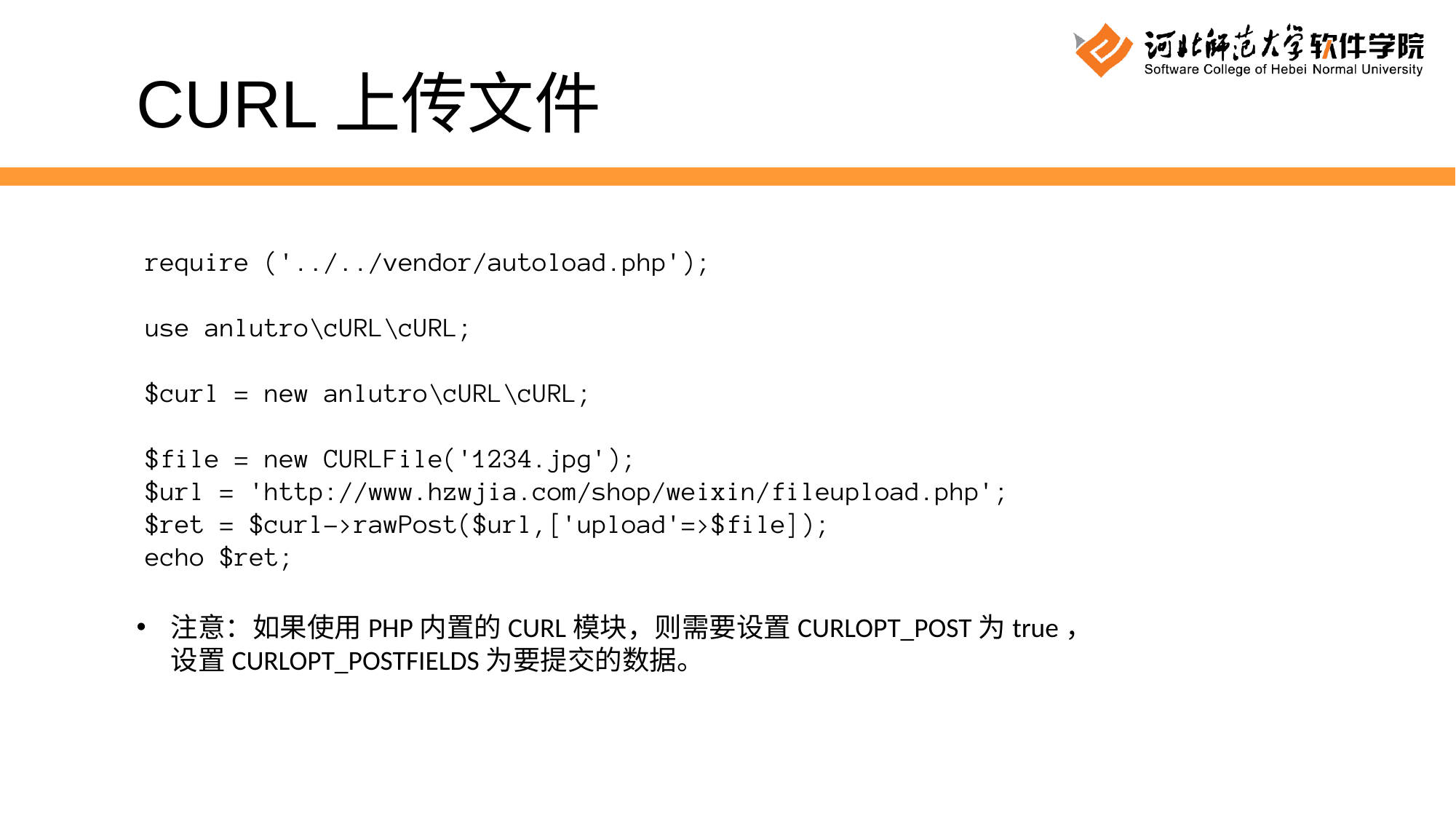

CURL上传文件
require ('../../vendor/autoload.php');

use anlutro\cURL\cURL;

$curl = new anlutro\cURL\cURL;

$file = new CURLFile('1234.jpg');
$url = 'http://www.hzwjia.com/shop/weixin/fileupload.php';
$ret = $curl->rawPost($url,['upload'=>$file]);
echo $ret;
注意：如果使用PHP内置的CURL模块，则需要设置CURLOPT_POST为true，设置CURLOPT_POSTFIELDS为要提交的数据。